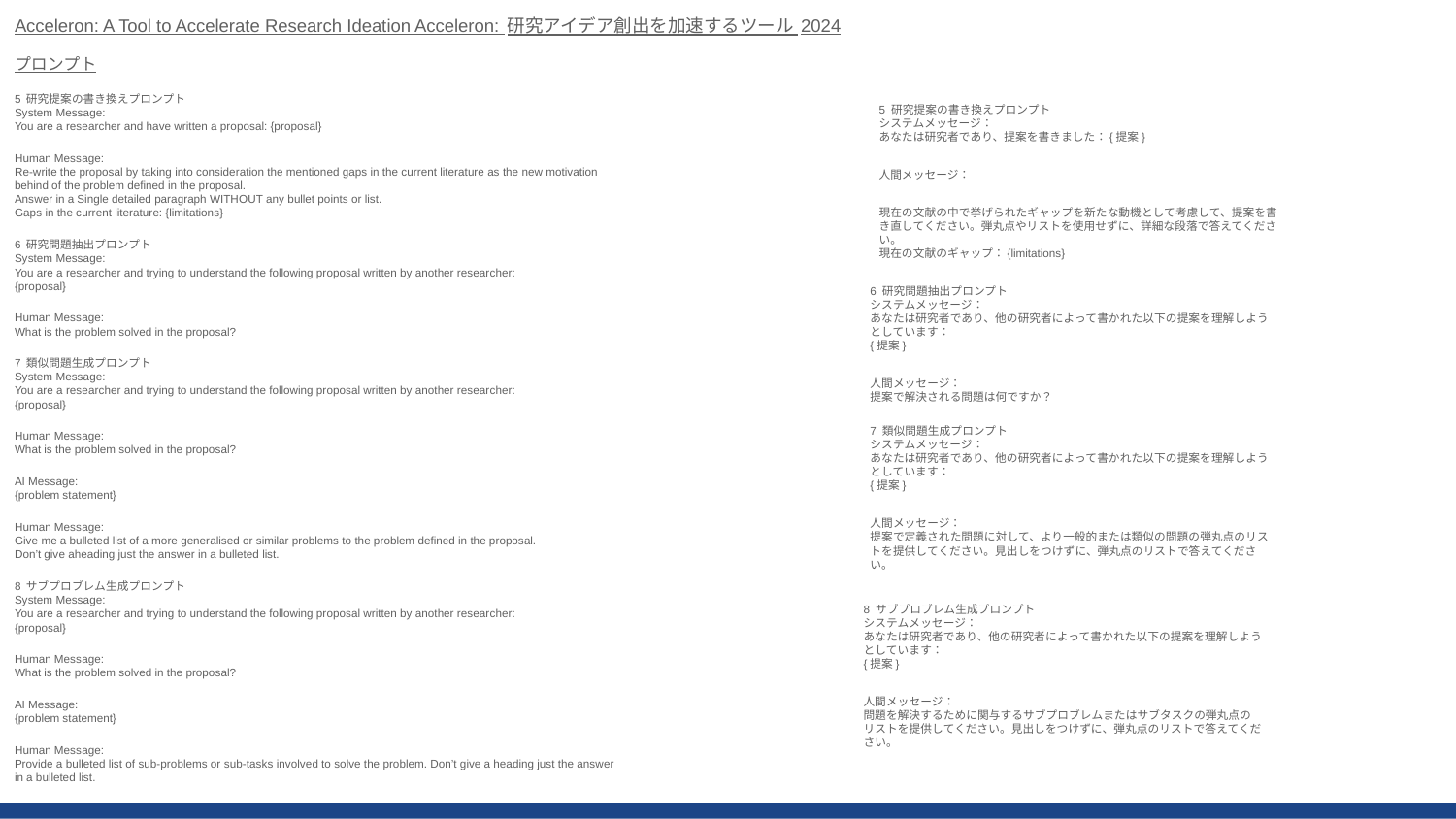

Acceleron: A Tool to Accelerate Research Ideation Acceleron: 研究アイデア創出を加速するツール 2024
プロンプト
5 研究提案の書き換えプロンプト
System Message:
You are a researcher and have written a proposal: {proposal}
Human Message:
Re-write the proposal by taking into consideration the mentioned gaps in the current literature as the new motivation
behind of the problem defined in the proposal.
Answer in a Single detailed paragraph WITHOUT any bullet points or list.
Gaps in the current literature: {limitations}
6 研究問題抽出プロンプト
System Message:
You are a researcher and trying to understand the following proposal written by another researcher:
{proposal}
Human Message:
What is the problem solved in the proposal?
7 類似問題生成プロンプト
System Message:
You are a researcher and trying to understand the following proposal written by another researcher:
{proposal}
Human Message:
What is the problem solved in the proposal?
AI Message:
{problem statement}
Human Message:
Give me a bulleted list of a more generalised or similar problems to the problem defined in the proposal.
Don’t give aheading just the answer in a bulleted list.
8 サブプロブレム生成プロンプト
System Message:
You are a researcher and trying to understand the following proposal written by another researcher:
{proposal}
Human Message:
What is the problem solved in the proposal?
AI Message:
{problem statement}
Human Message:
Provide a bulleted list of sub-problems or sub-tasks involved to solve the problem. Don’t give a heading just the answer
in a bulleted list.
5 研究提案の書き換えプロンプト
システムメッセージ：
あなたは研究者であり、提案を書きました：{提案}
人間メッセージ：
現在の文献の中で挙げられたギャップを新たな動機として考慮して、提案を書き直してください。弾丸点やリストを使用せずに、詳細な段落で答えてください。
現在の文献のギャップ：{limitations}
6 研究問題抽出プロンプト
システムメッセージ：
あなたは研究者であり、他の研究者によって書かれた以下の提案を理解しようとしています：
{提案}
人間メッセージ：
提案で解決される問題は何ですか？
7 類似問題生成プロンプト
システムメッセージ：
あなたは研究者であり、他の研究者によって書かれた以下の提案を理解しようとしています：
{提案}
人間メッセージ：
提案で定義された問題に対して、より一般的または類似の問題の弾丸点のリストを提供してください。見出しをつけずに、弾丸点のリストで答えてください。
8 サブプロブレム生成プロンプト
システムメッセージ：
あなたは研究者であり、他の研究者によって書かれた以下の提案を理解しようとしています：
{提案}
人間メッセージ：
問題を解決するために関与するサブプロブレムまたはサブタスクの弾丸点のリストを提供してください。見出しをつけずに、弾丸点のリストで答えてください。